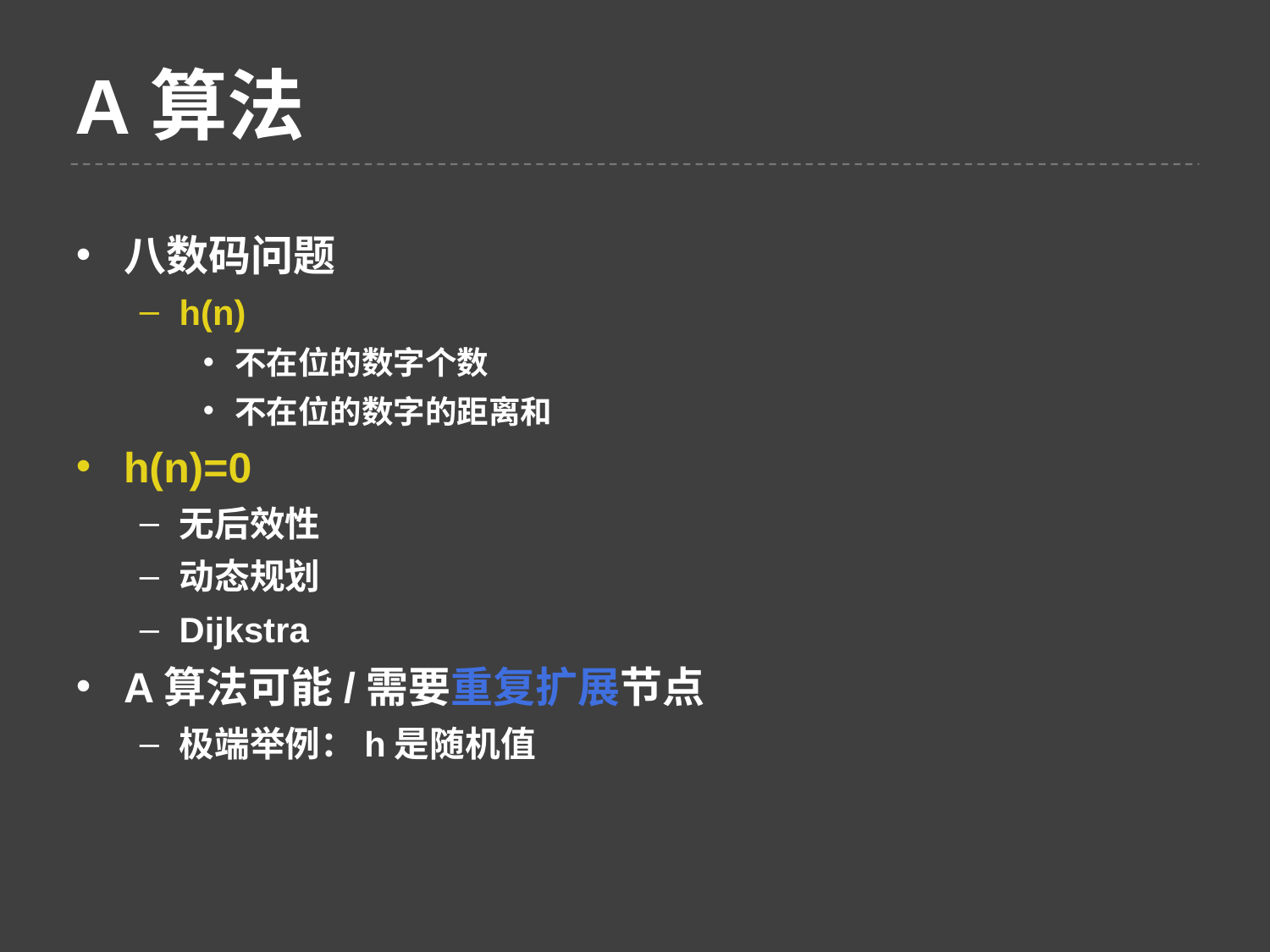

A算法

八数码问题
h(n)
不在位的数字个数
不在位的数字的距离和
h(n)=0
无后效性
动态规划
Dijkstra
A算法可能/需要重复扩展节点
极端举例：h是随机值